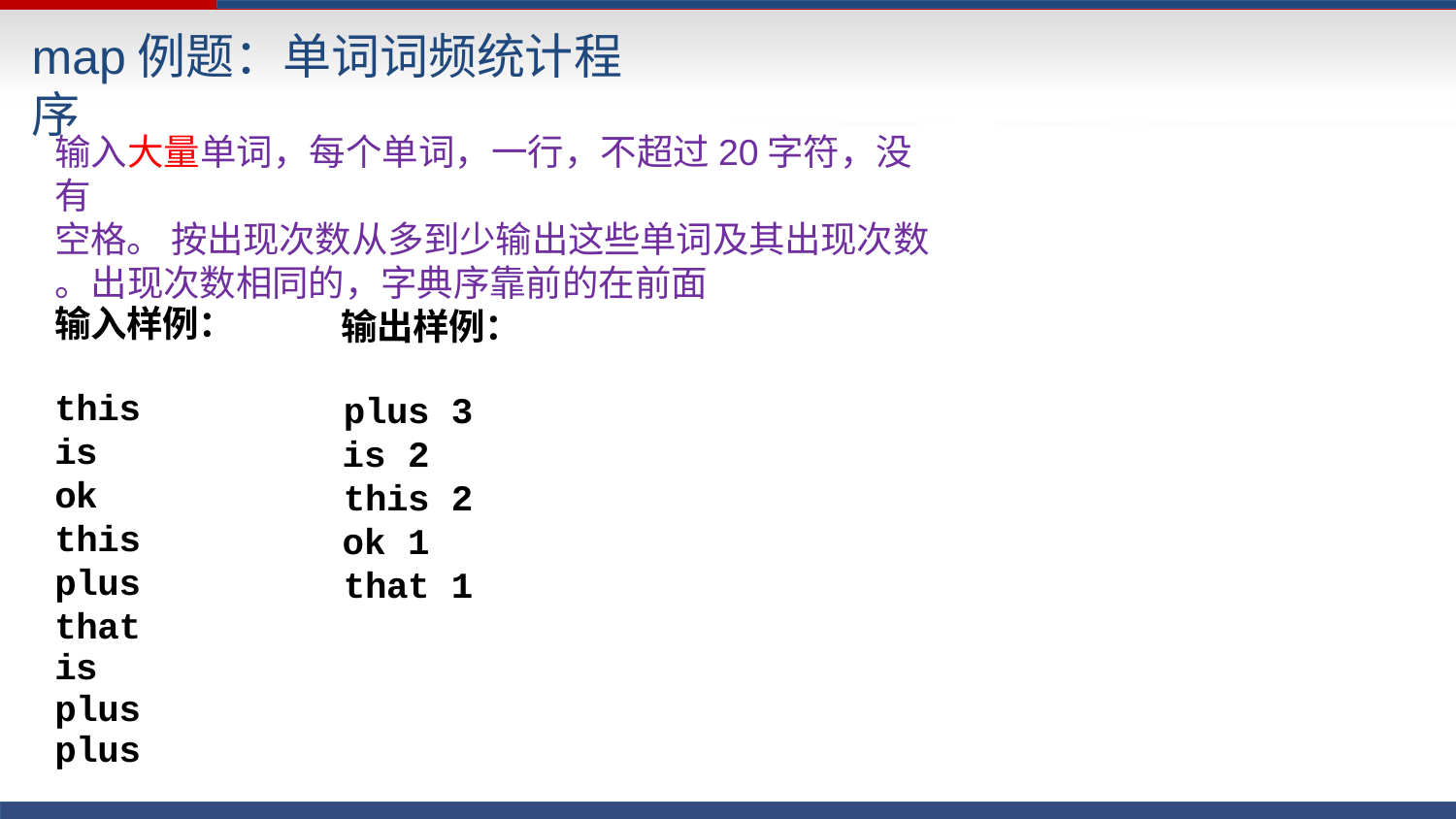

# map例题：单词词频统计程序
输入大量单词，每个单词，一行，不超过20字符，没有
空格。 按出现次数从多到少输出这些单词及其出现次数
。出现次数相同的，字典序靠前的在前面
输入样例：
输出样例：
| this | plus | 3 |
| --- | --- | --- |
| is | is 2 |  |
| ok | this | 2 |
| this | ok 1 |  |
| plus | that | 1 |
| that is plus plus |  |  |